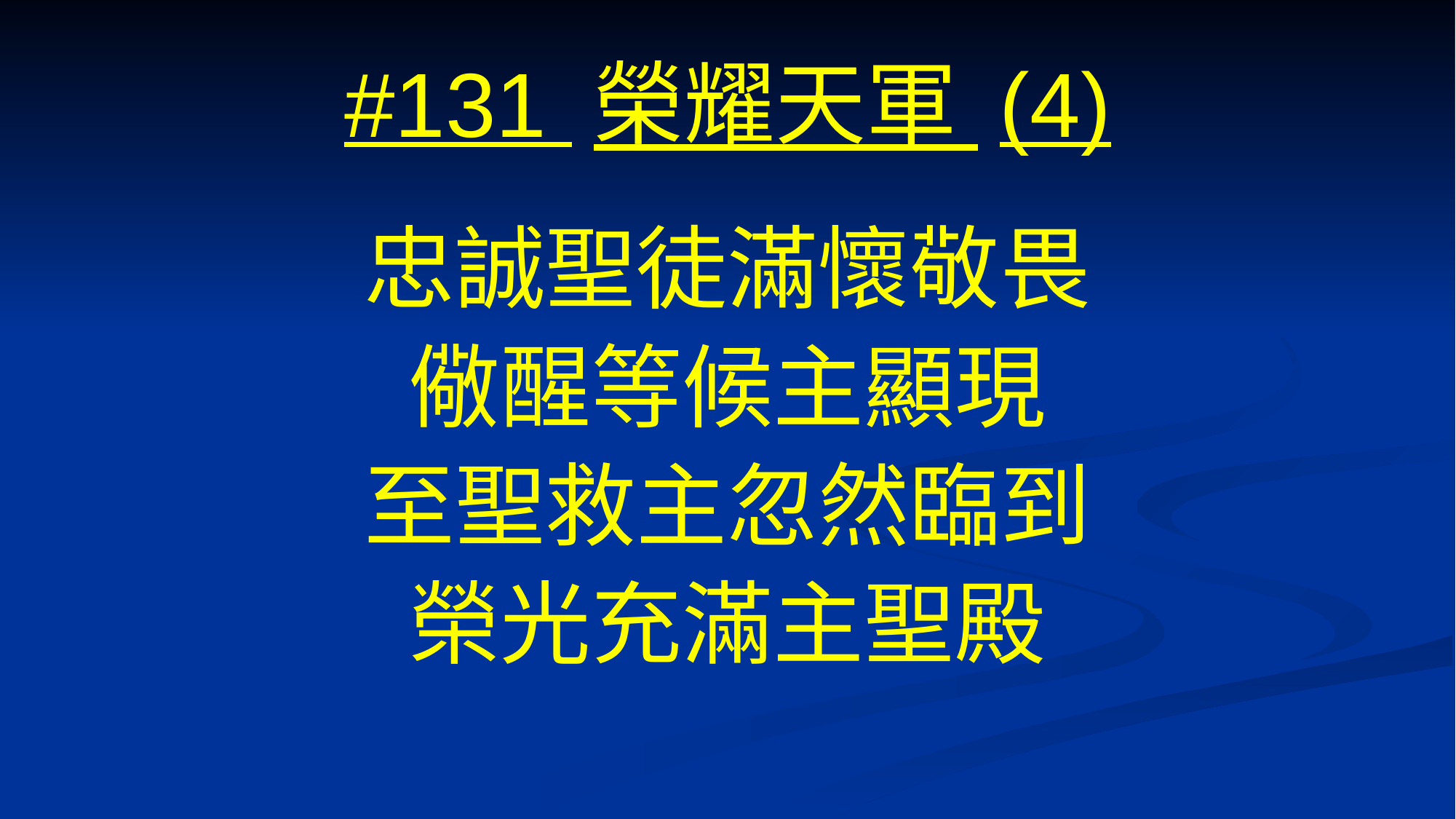

# #131 榮耀天軍 (4)
忠誠聖徒滿懷敬畏
儆醒等候主顯現
至聖救主忽然臨到
榮光充滿主聖殿